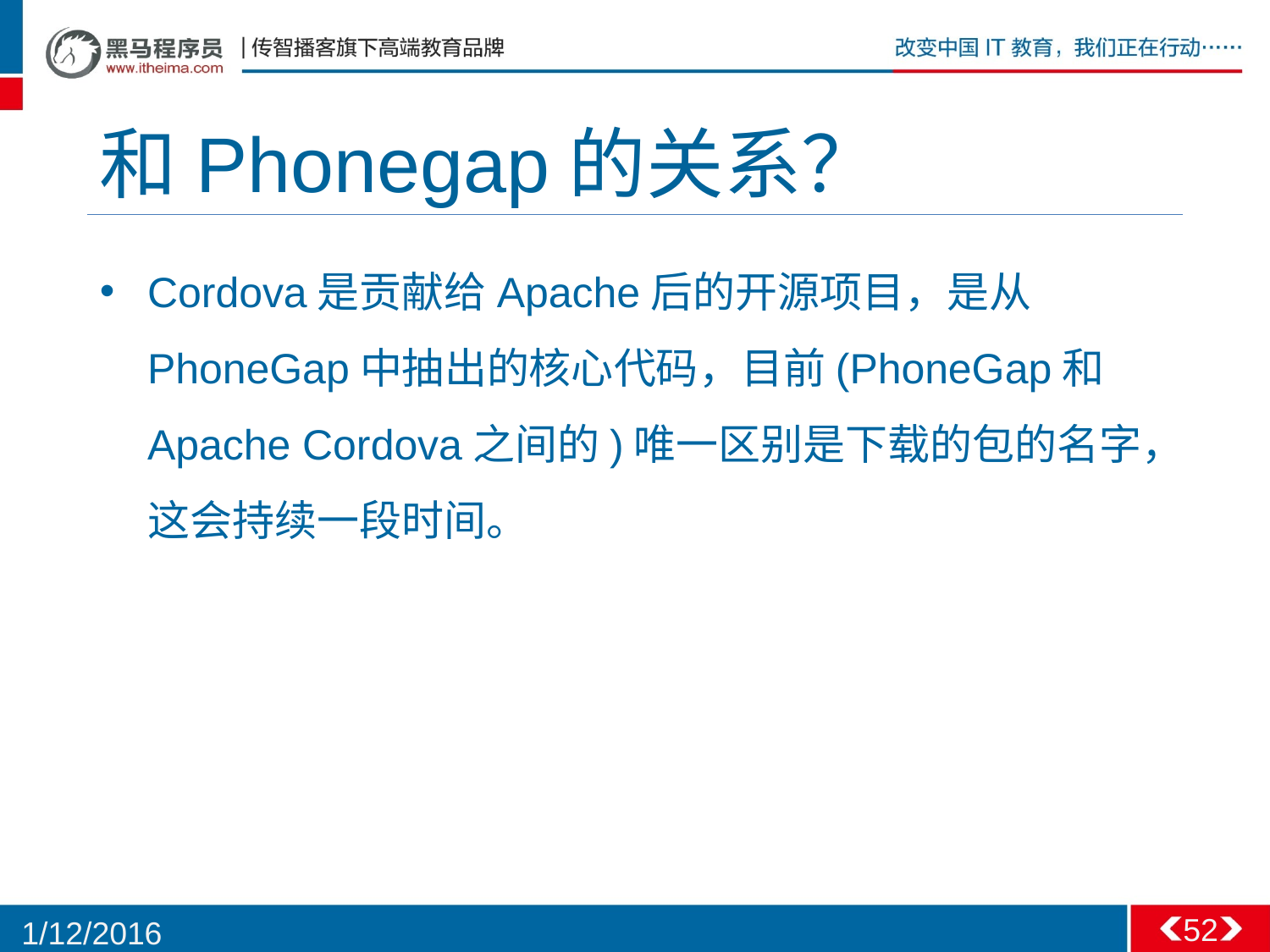

# 和Phonegap的关系？
Cordova是贡献给Apache后的开源项目，是从PhoneGap中抽出的核心代码，目前(PhoneGap和Apache Cordova之间的)唯一区别是下载的包的名字，这会持续一段时间。

52

1/12/2016